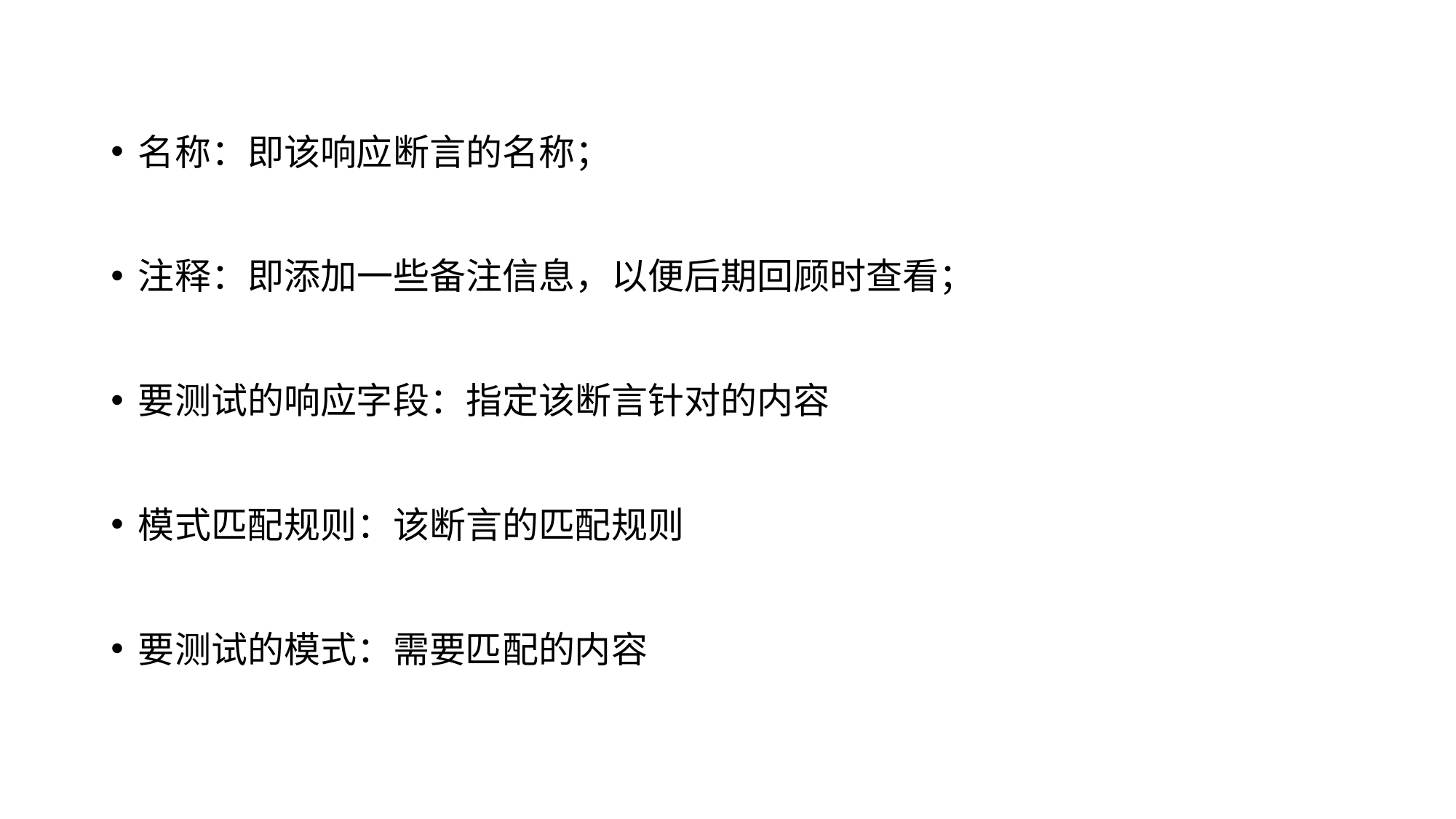

名称：即该响应断言的名称；
注释：即添加一些备注信息，以便后期回顾时查看；
要测试的响应字段：指定该断言针对的内容
模式匹配规则：该断言的匹配规则
要测试的模式：需要匹配的内容